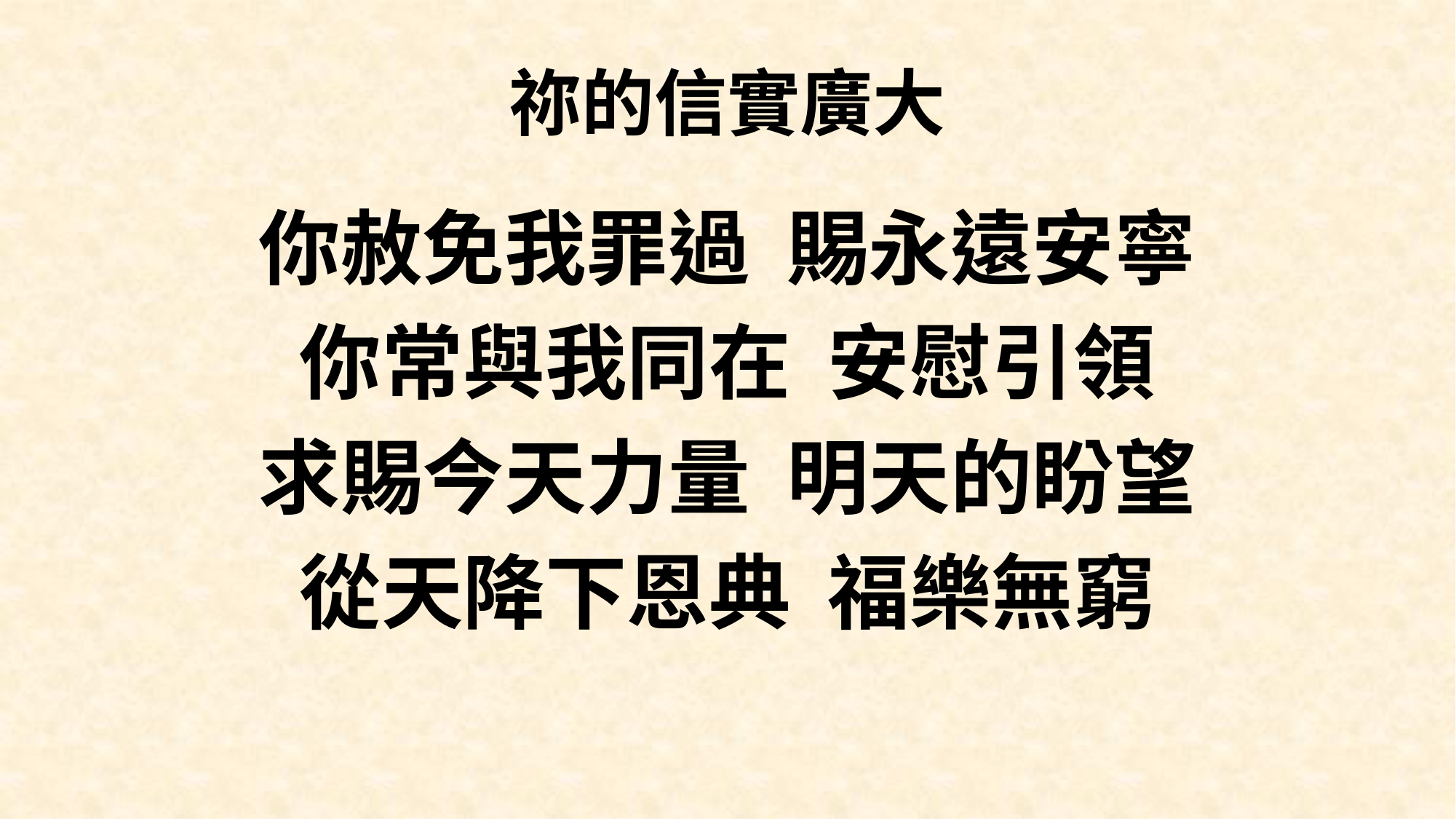

# 祢的信實廣大
你赦免我罪過  賜永遠安寧
你常與我同在  安慰引領
求賜今天力量  明天的盼望
從天降下恩典  福樂無窮